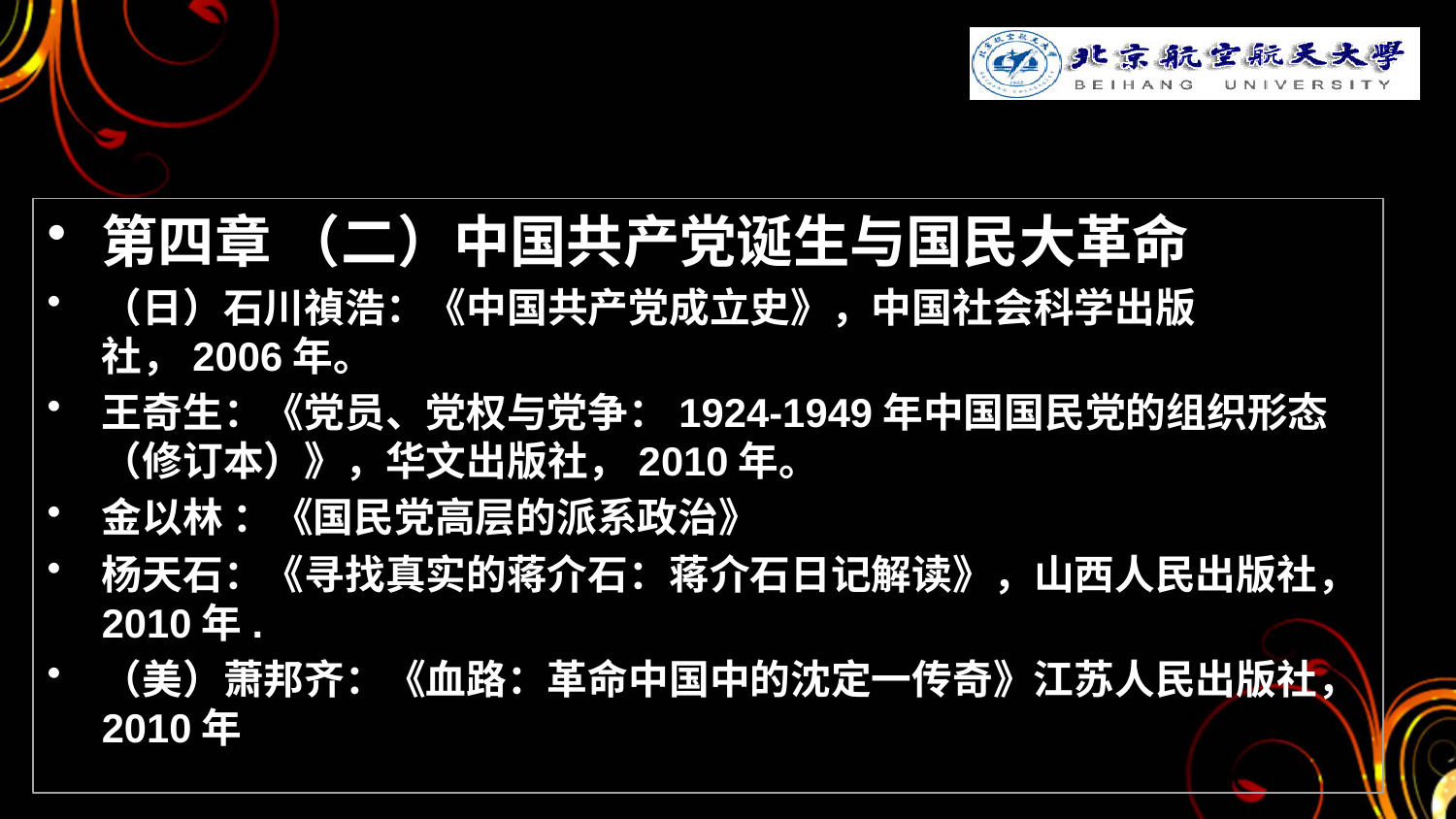

#
第四章 （二）中国共产党诞生与国民大革命
（日）石川禎浩：《中国共产党成立史》，中国社会科学出版社，2006年。
王奇生：《党员、党权与党争：1924-1949年中国国民党的组织形态（修订本）》，华文出版社，2010年。
金以林 ：《国民党高层的派系政治》
杨天石：《寻找真实的蒋介石：蒋介石日记解读》，山西人民出版社，2010年.
（美）萧邦齐：《血路：革命中国中的沈定一传奇》江苏人民出版社，2010年